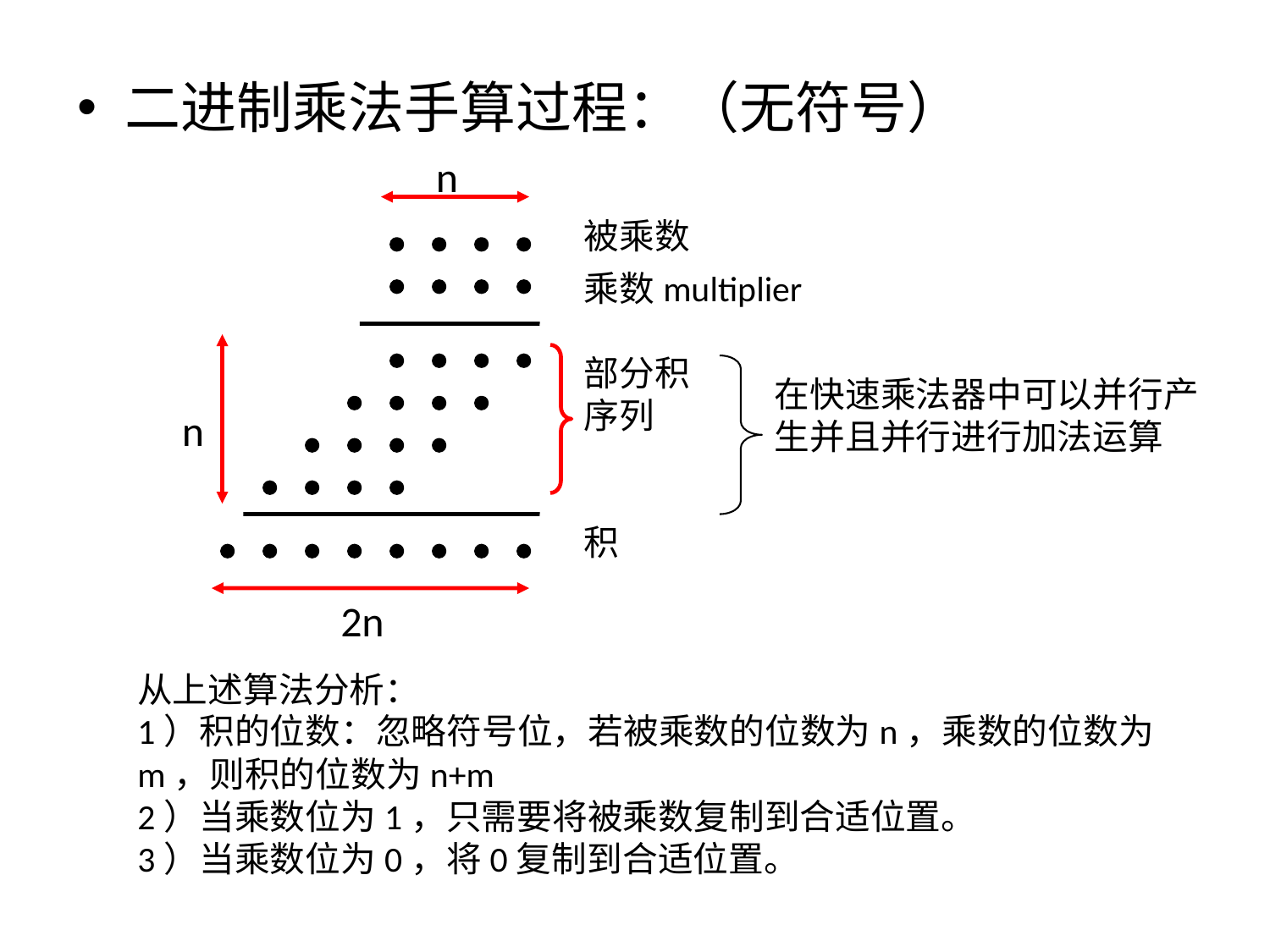

二进制乘法手算过程：（无符号）
n

被乘数

乘数multiplier

部分积
序列

在快速乘法器中可以并行产生并且并行进行加法运算
n

积

2n
从上述算法分析：
1）积的位数：忽略符号位，若被乘数的位数为n，乘数的位数为m，则积的位数为n+m
2）当乘数位为1，只需要将被乘数复制到合适位置。
3）当乘数位为0，将0复制到合适位置。